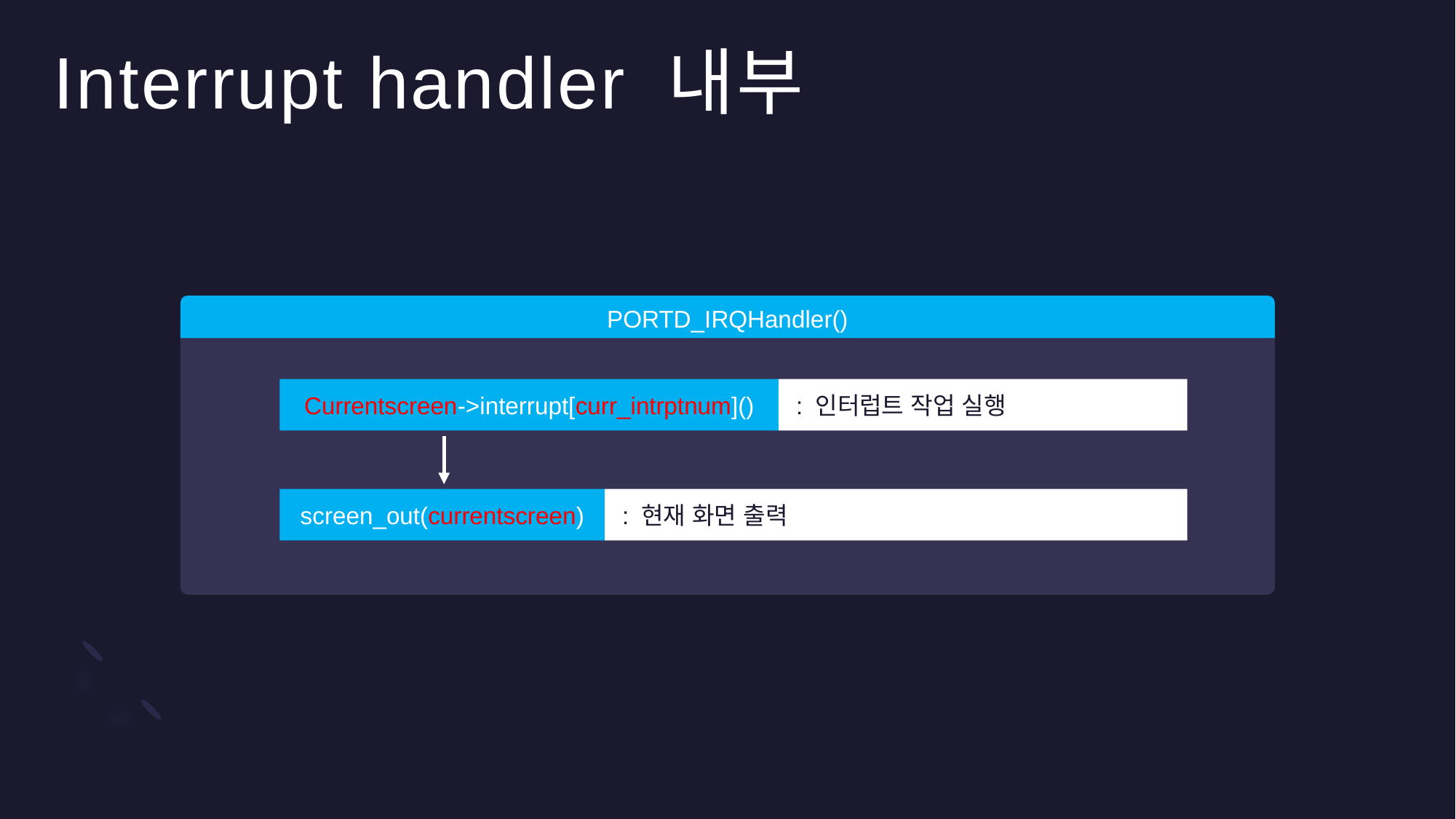

Interrupt handler 내부
PORTD_IRQHandler()

Currentscreen->interrupt[curr_intrptnum]()
 : 인터럽트 작업 실행
screen_out(currentscreen)
 : 현재 화면 출력